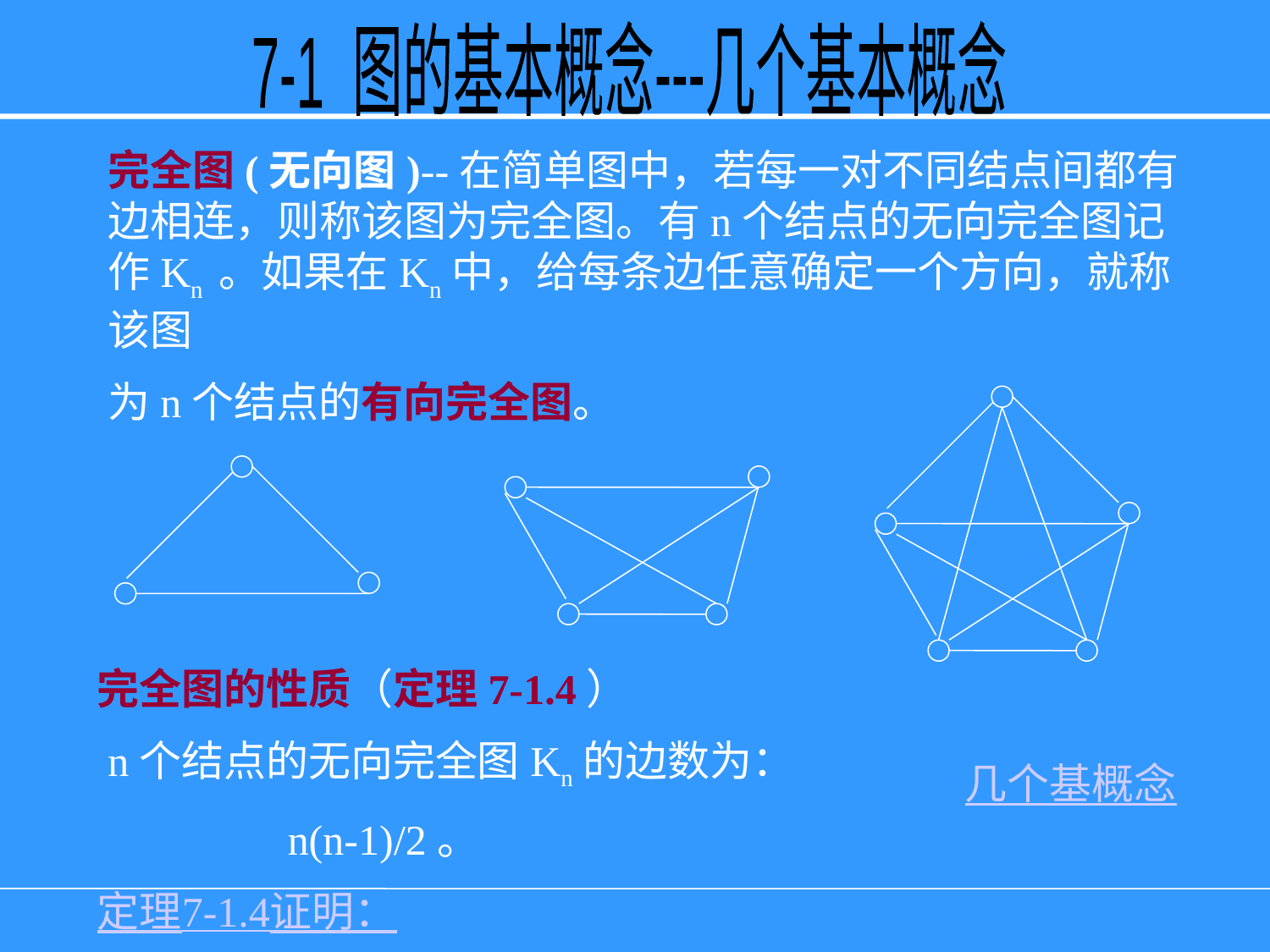

7-1  图的基本概念---几个基本概念

完全图(无向图)--在简单图中，若每一对不同结点间都有边相连，则称该图为完全图。有n个结点的无向完全图记作Kn 。如果在Kn中，给每条边任意确定一个方向，就称该图
为n个结点的有向完全图。

完全图的性质（定理7-1.4）
 n个结点的无向完全图Kn的边数为：
                  n(n-1)/2。
定理7-1.4证明：
几个基概念